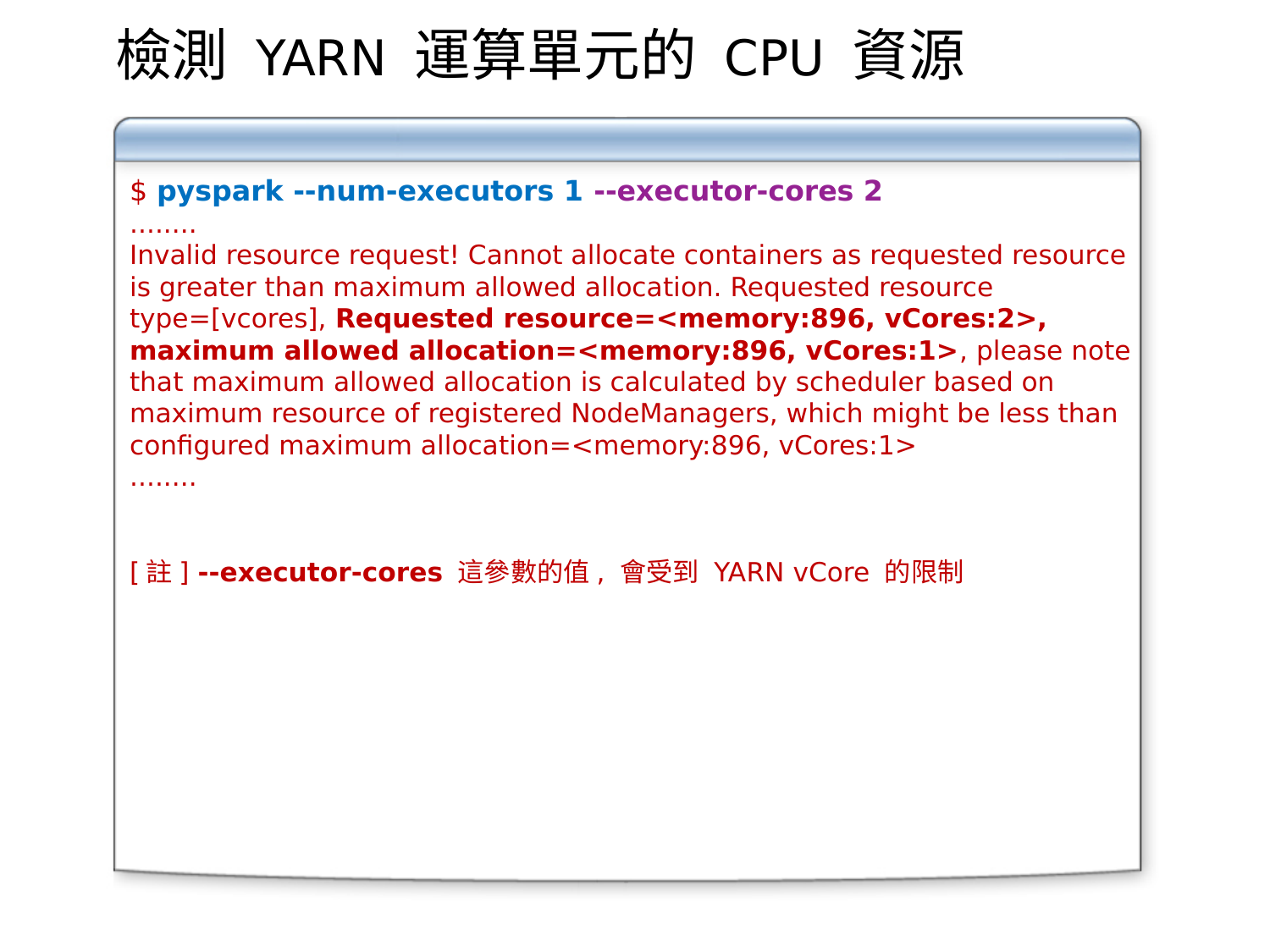

檢測 YARN 運算單元的 CPU 資源
$ pyspark --num-executors 1 --executor-cores 2
........
Invalid resource request! Cannot allocate containers as requested resource is greater than maximum allowed allocation. Requested resource type=[vcores], Requested resource=<memory:896, vCores:2>, maximum allowed allocation=<memory:896, vCores:1>, please note that maximum allowed allocation is calculated by scheduler based on maximum resource of registered NodeManagers, which might be less than configured maximum allocation=<memory:896, vCores:1>
........

[註] --executor-cores 這參數的值, 會受到 YARN vCore 的限制